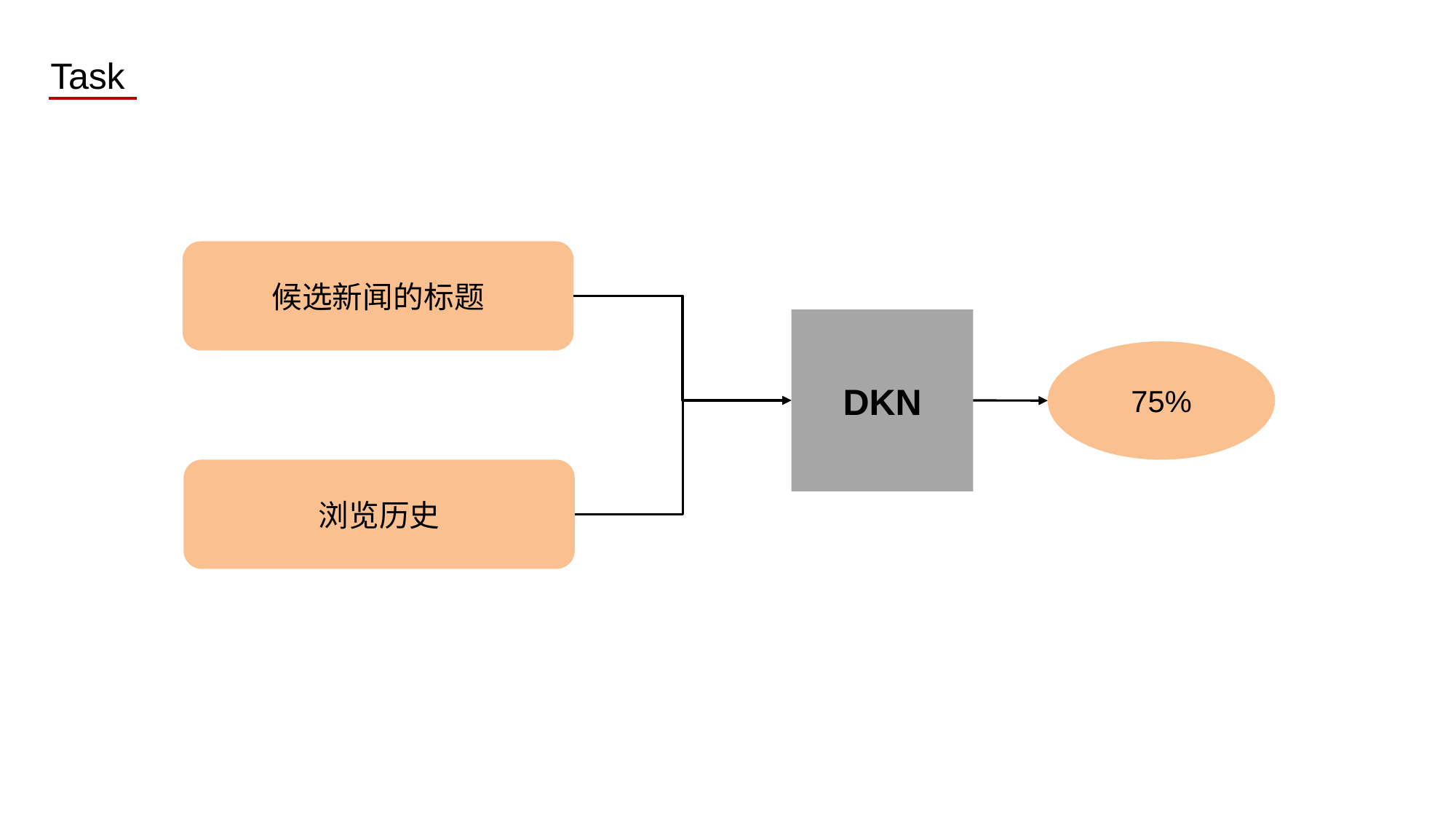

# Task
候选新闻的标题
DKN
75%
浏览历史
6